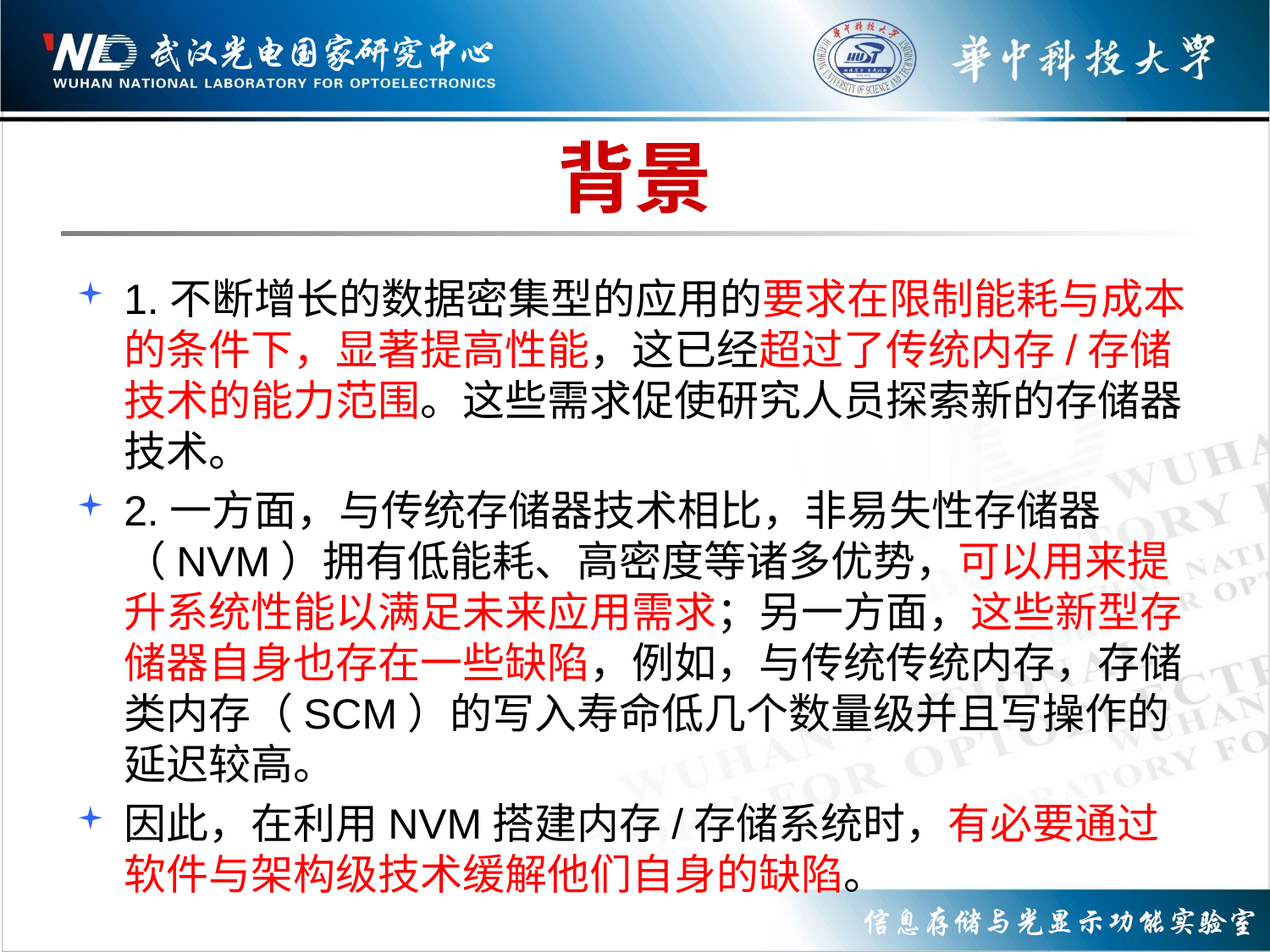

# 背景
1.不断增长的数据密集型的应用的要求在限制能耗与成本的条件下，显著提高性能，这已经超过了传统内存/存储技术的能力范围。这些需求促使研究人员探索新的存储器技术。
2.一方面，与传统存储器技术相比，非易失性存储器（NVM）拥有低能耗、高密度等诸多优势，可以用来提升系统性能以满足未来应用需求；另一方面，这些新型存储器自身也存在一些缺陷，例如，与传统传统内存，存储类内存（SCM）的写入寿命低几个数量级并且写操作的延迟较高。
因此，在利用NVM搭建内存/存储系统时，有必要通过软件与架构级技术缓解他们自身的缺陷。